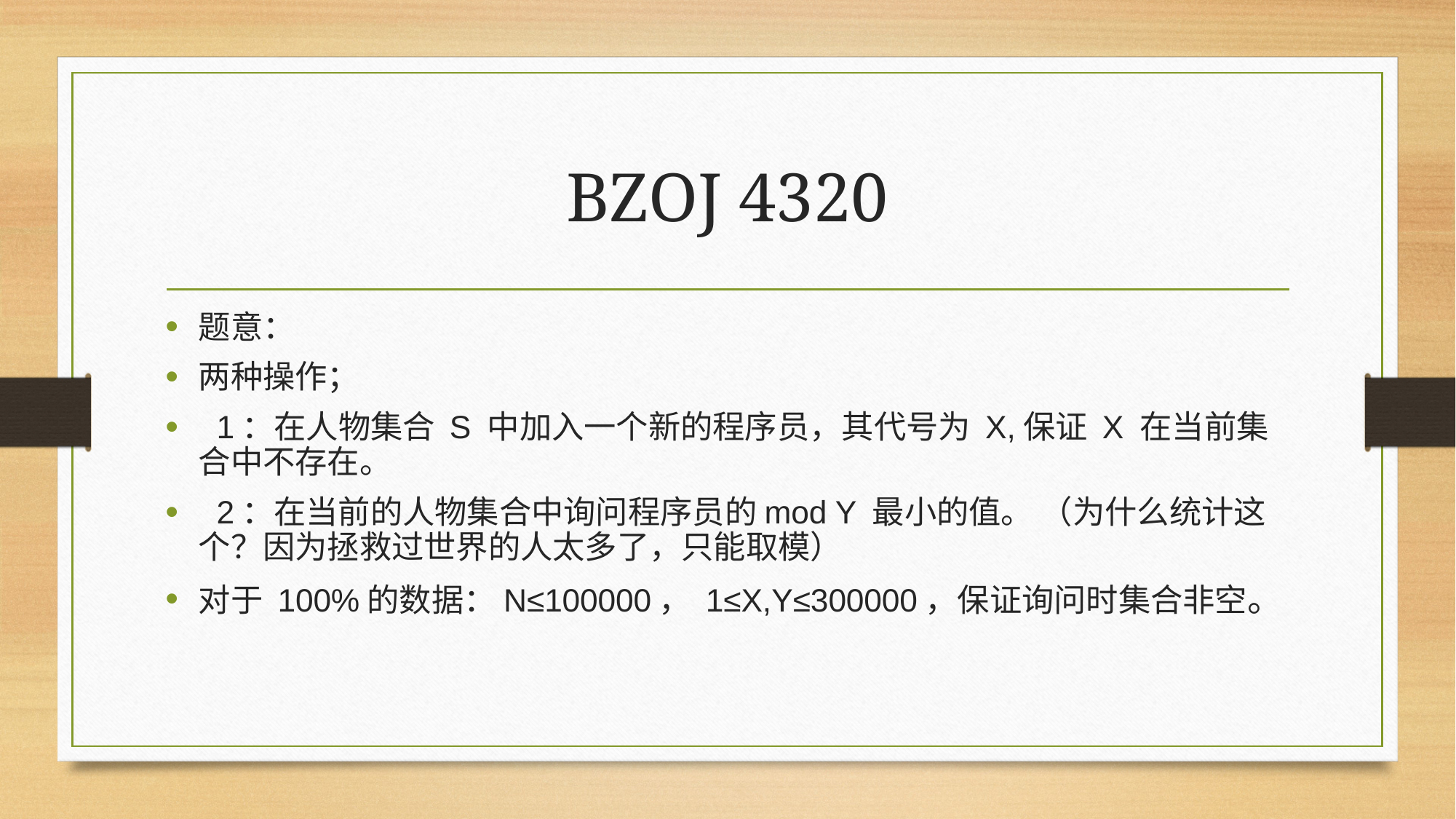

# BZOJ 4320
题意：
两种操作；
  1：在人物集合 S 中加入一个新的程序员，其代号为 X,保证 X 在当前集合中不存在。
  2：在当前的人物集合中询问程序员的mod Y 最小的值。 （为什么统计这个？因为拯救过世界的人太多了，只能取模）
对于 100%的数据：N≤100000， 1≤X,Y≤300000，保证询问时集合非空。